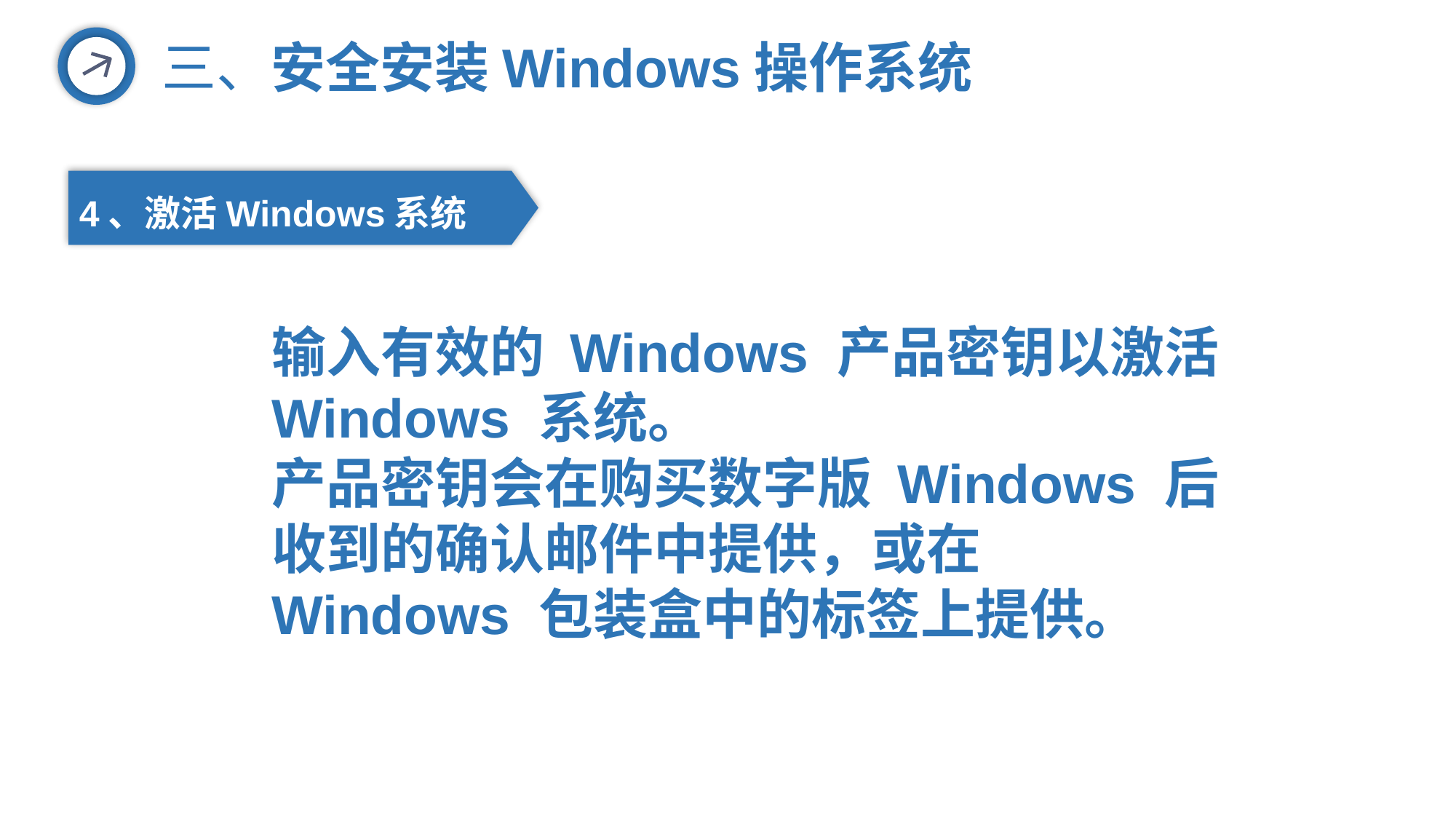

三、安全安装Windows操作系统

4、激活Windows系统
输入有效的 Windows 产品密钥以激活 Windows 系统。
产品密钥会在购买数字版 Windows 后收到的确认邮件中提供，或在 Windows 包装盒中的标签上提供。